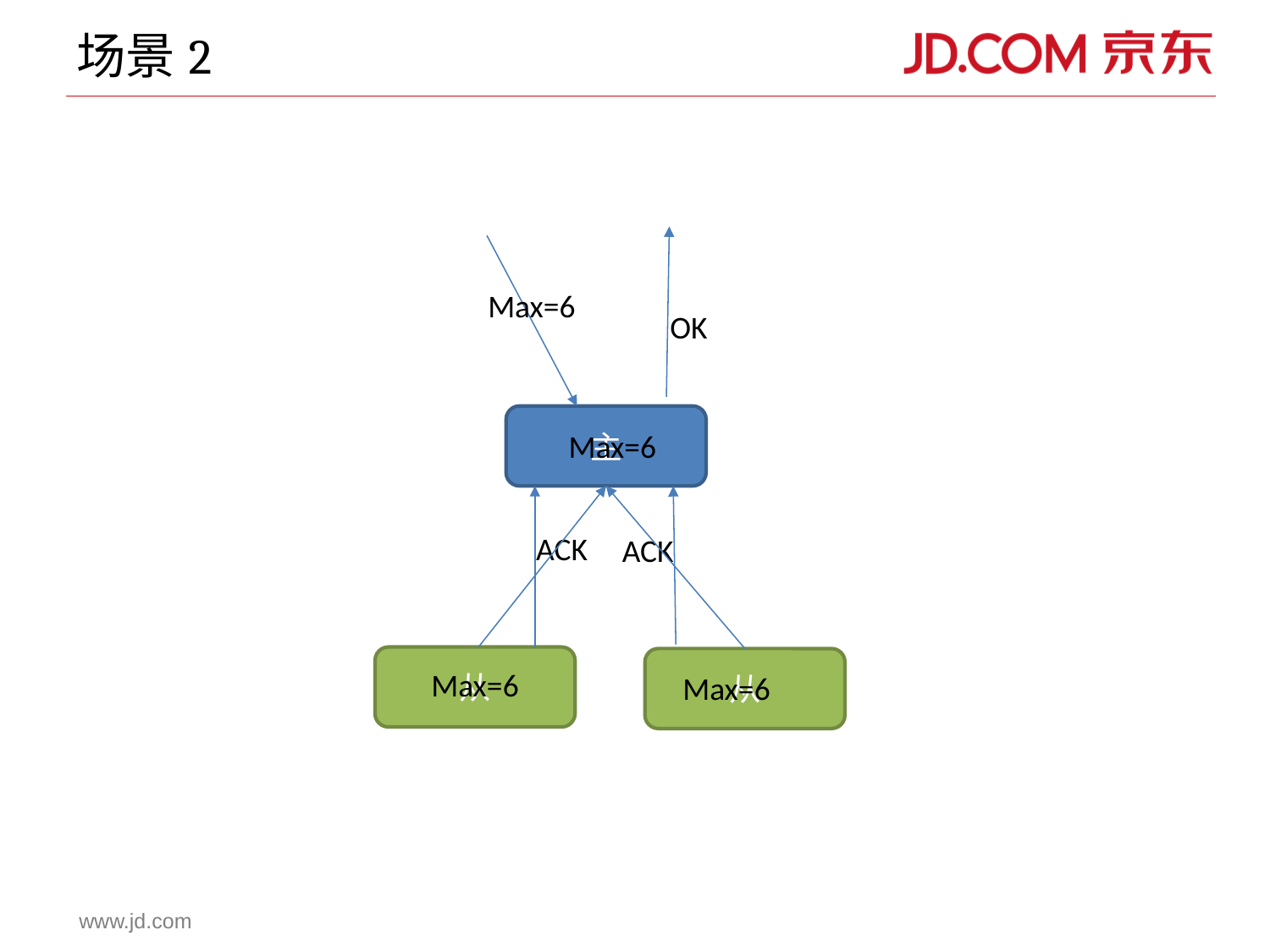

# 场景2
Max=6
OK
主
Max=6
ACK
ACK
从
从
Max=6
Max=6